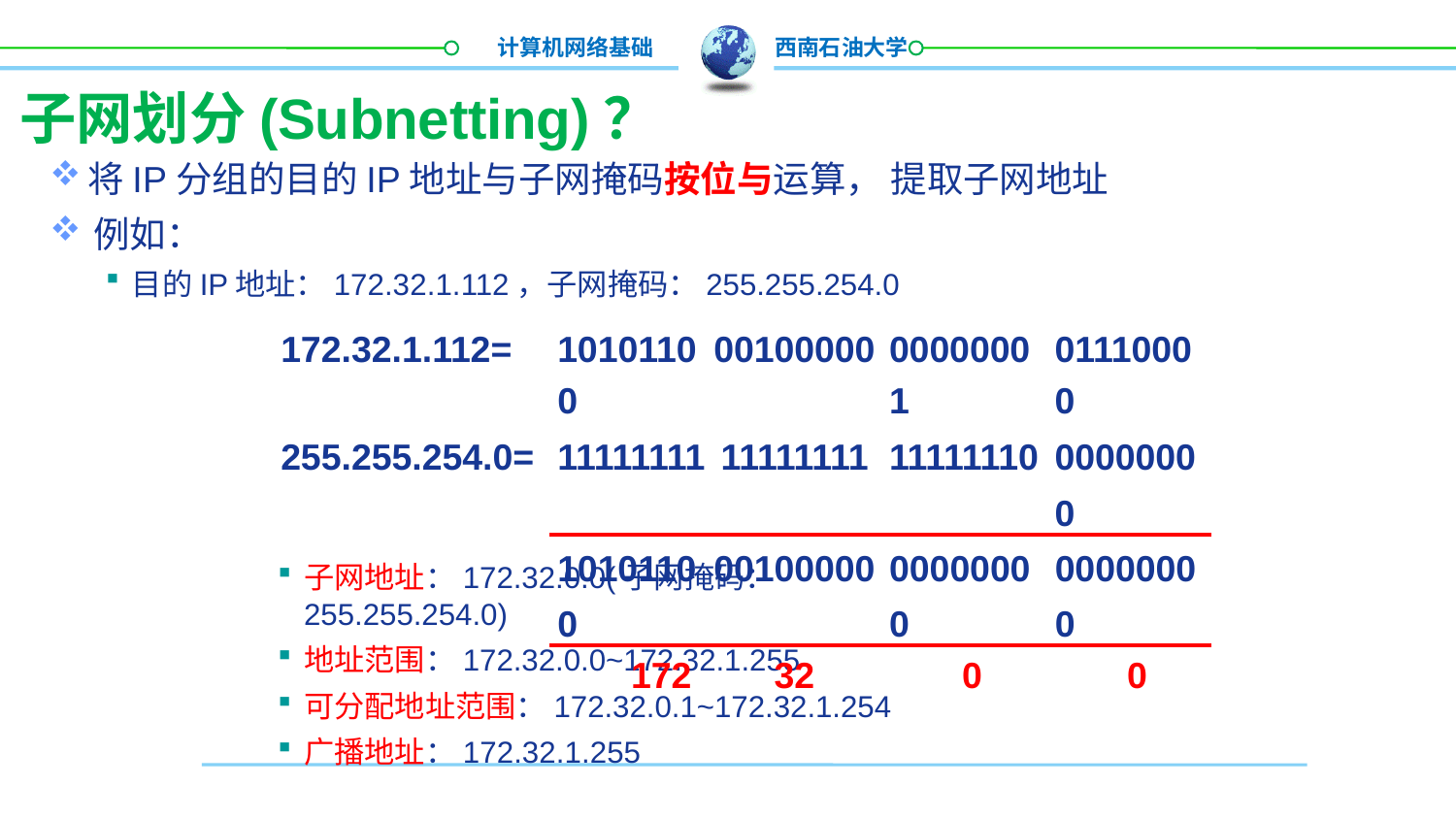

子网划分(Subnetting)？
将IP分组的目的IP地址与子网掩码按位与运算， 提取子网地址
例如：
目的IP地址：172.32.1.112，子网掩码：255.255.254.0
| 172.32.1.112= | 10101100 | 00100000 | 00000001 | 01110000 |
| --- | --- | --- | --- | --- |
| 255.255.254.0= | 11111111 | 11111111 | 11111110 | 00000000 |
|  | 10101100 | 00100000 | 00000000 | 00000000 |
|  | 172 | 32 | 0 | 0 |
子网地址：172.32.0.0(子网掩码：255.255.254.0)
地址范围：172.32.0.0~172.32.1.255
可分配地址范围：172.32.0.1~172.32.1.254
广播地址：172.32.1.255
60